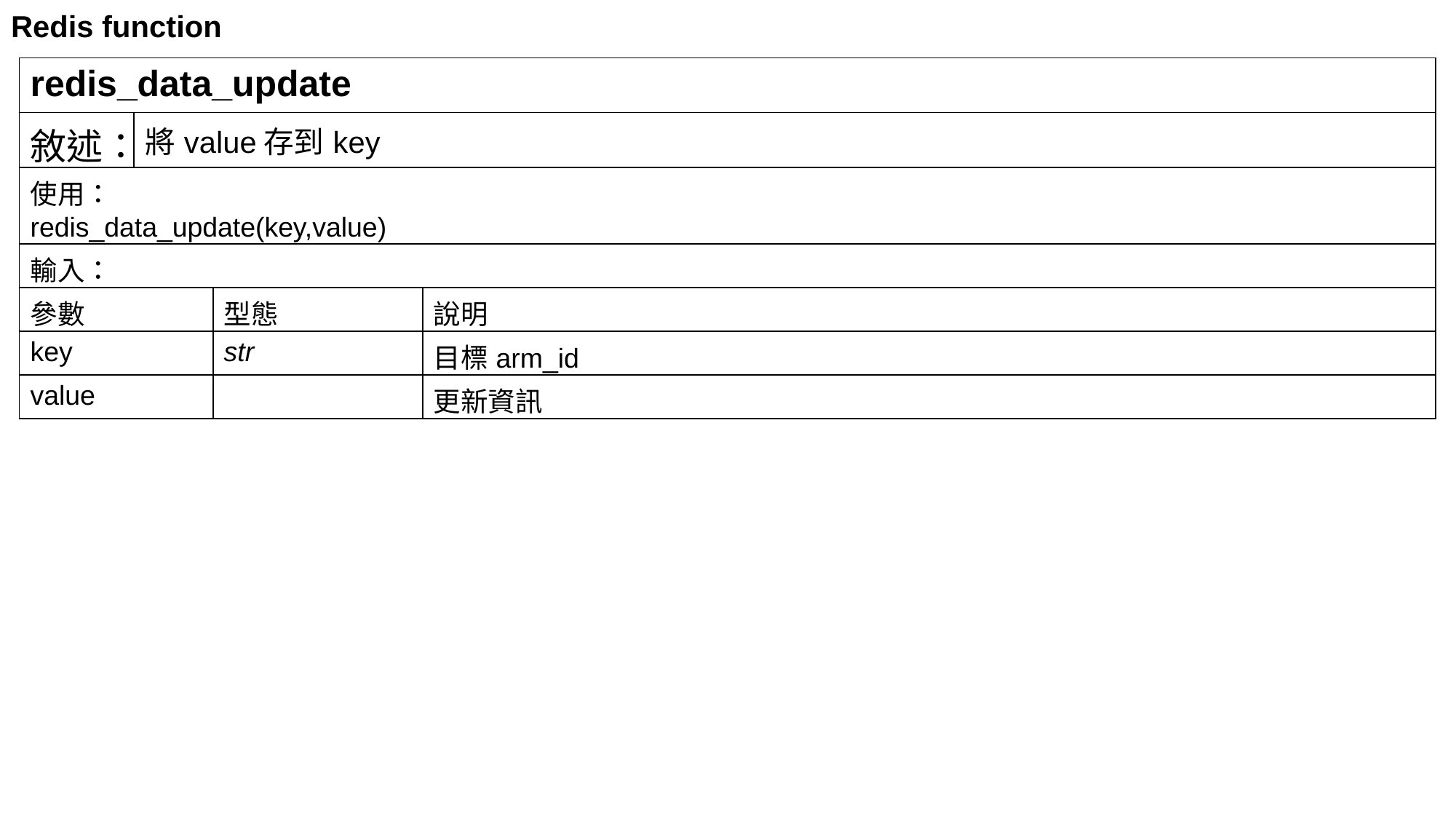

﻿Redis function
| ﻿redis\_data\_update |  |  |  |
| --- | --- | --- | --- |
| 敘述： | 將value存到key |  |  |
| 使用： ﻿﻿﻿﻿redis\_data\_update(﻿﻿﻿key,value) |  |  |  |
| 輸入： |  |  |  |
| 參數 |  | 型態 | 說明 |
| key |  | str | 目標arm\_id |
| value |  |  | 更新資訊 |
﻿